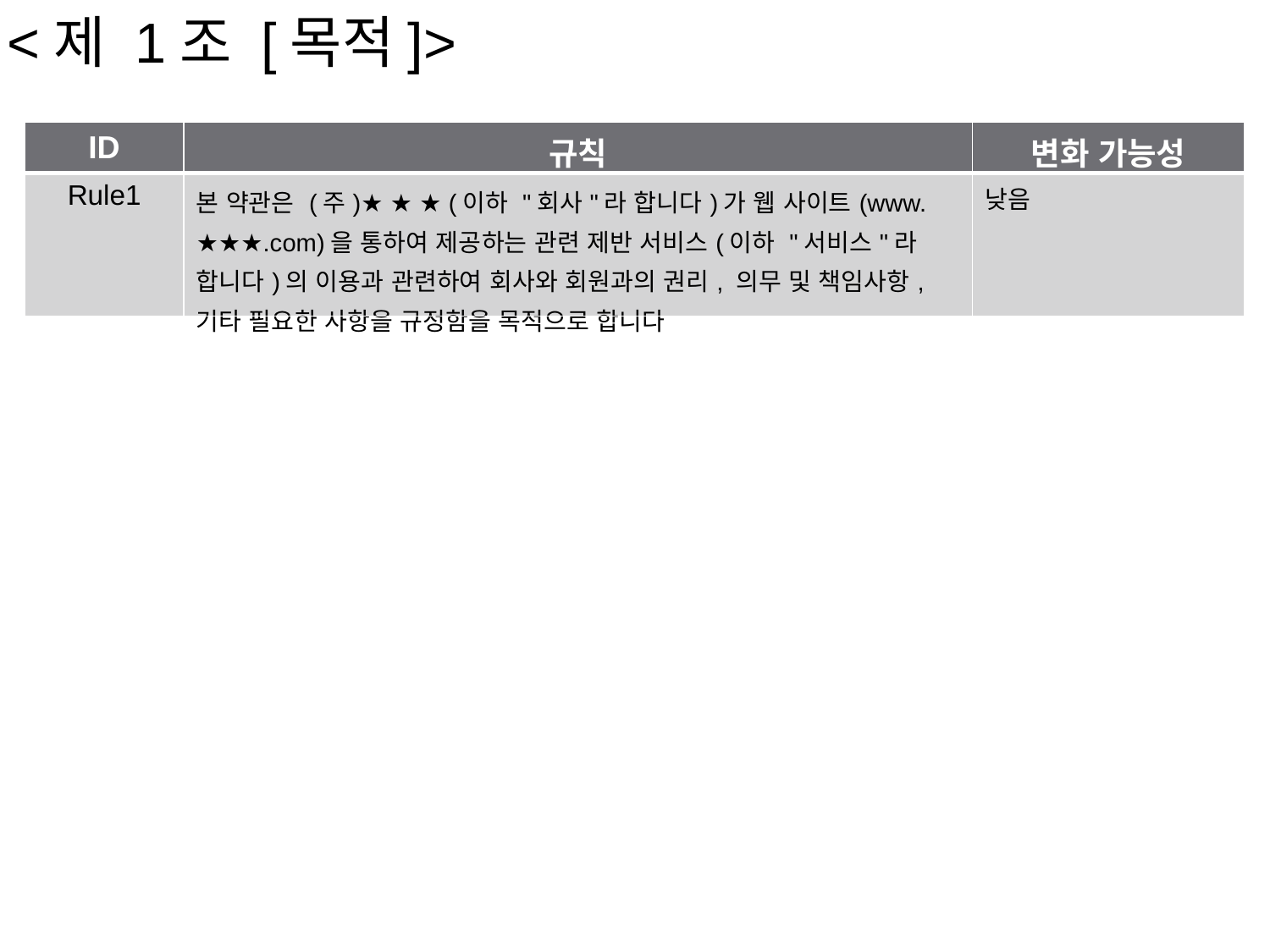

<제 1조 [목적]>
| ID | 규칙 | 변화 가능성 |
| --- | --- | --- |
| Rule1 | 본 약관은 (주)★ ★ ★ (이하 "회사"라 합니다)가 웹 사이트(www. ★★★.com)을 통하여 제공하는 관련 제반 서비스(이하 "서비스"라 합니다)의 이용과 관련하여 회사와 회원과의 권리, 의무 및 책임사항, 기타 필요한 사항을 규정함을 목적으로 합니다 | 낮음 |